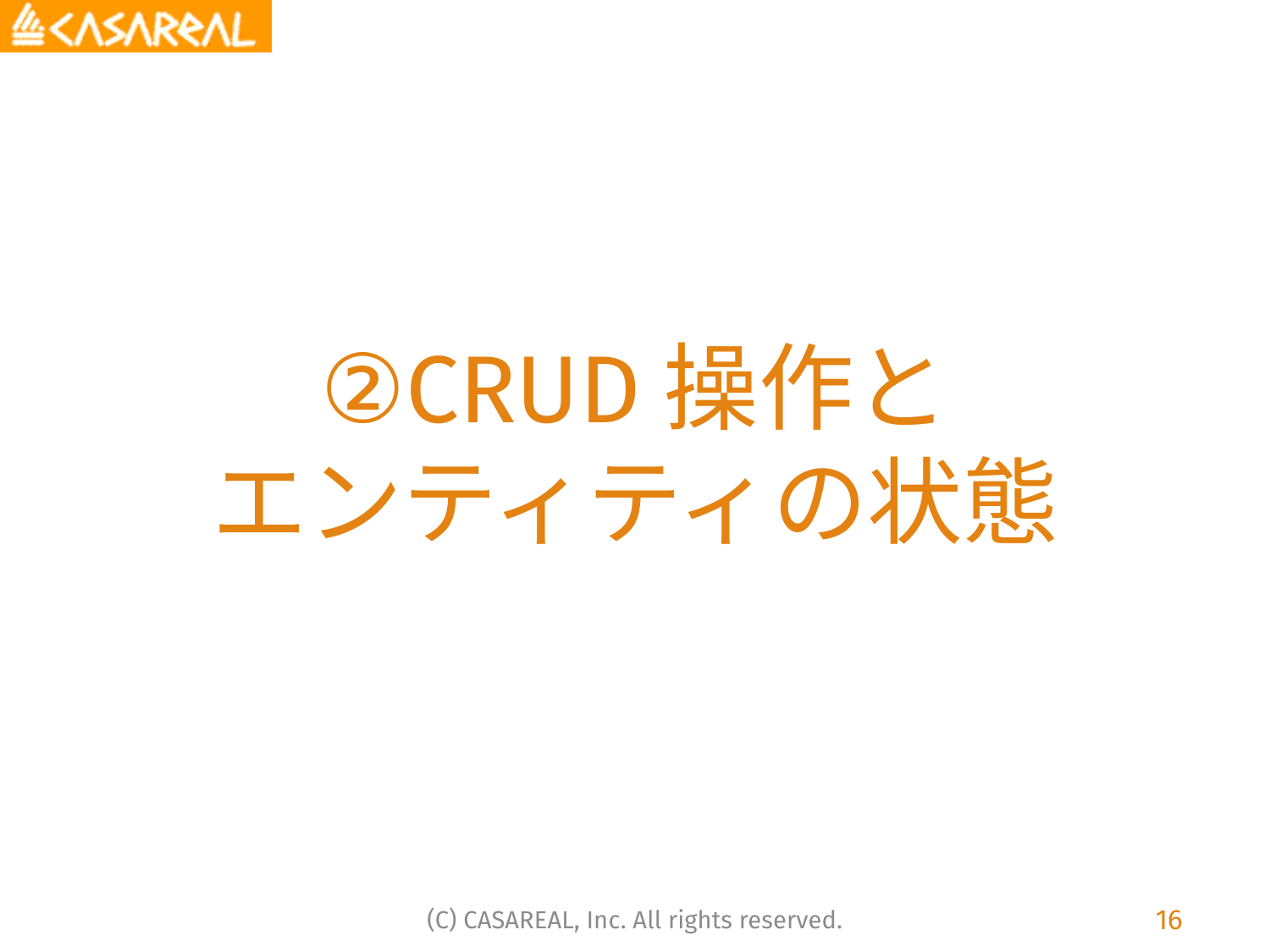

# ②CRUD操作と エンティティの状態
(C) CASAREAL, Inc. All rights reserved.
16